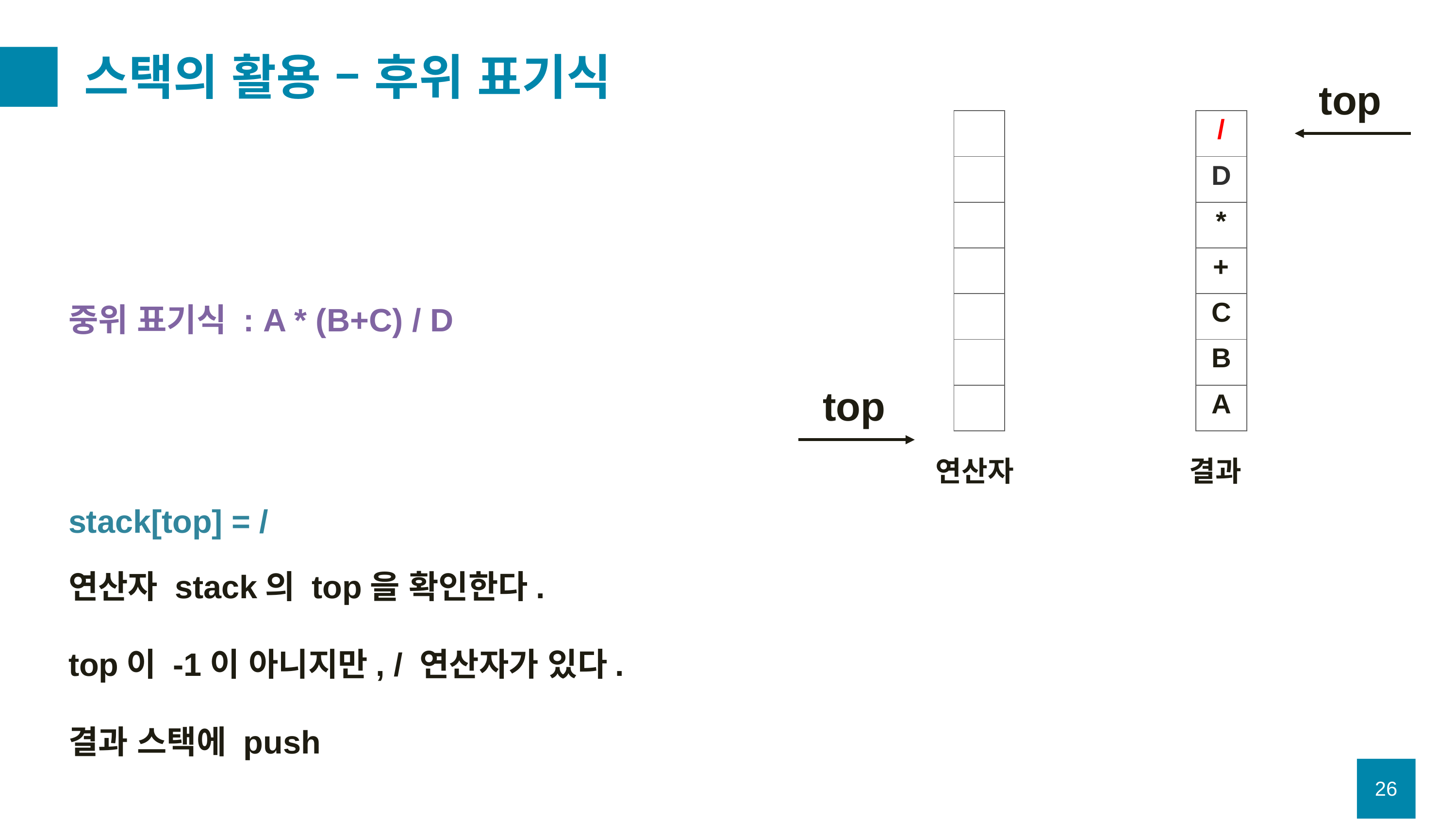

# 스택의 활용 – 후위 표기식
top
|  |
| --- |
|  |
|  |
|  |
|  |
|  |
|  |
| / |
| --- |
| D |
| \* |
| + |
| C |
| B |
| A |
중위 표기식 : A * (B+C) / D
top
연산자
결과
stack[top] = /
연산자 stack의 top을 확인한다.

top이 -1이 아니지만, / 연산자가 있다.

결과 스택에 push
26